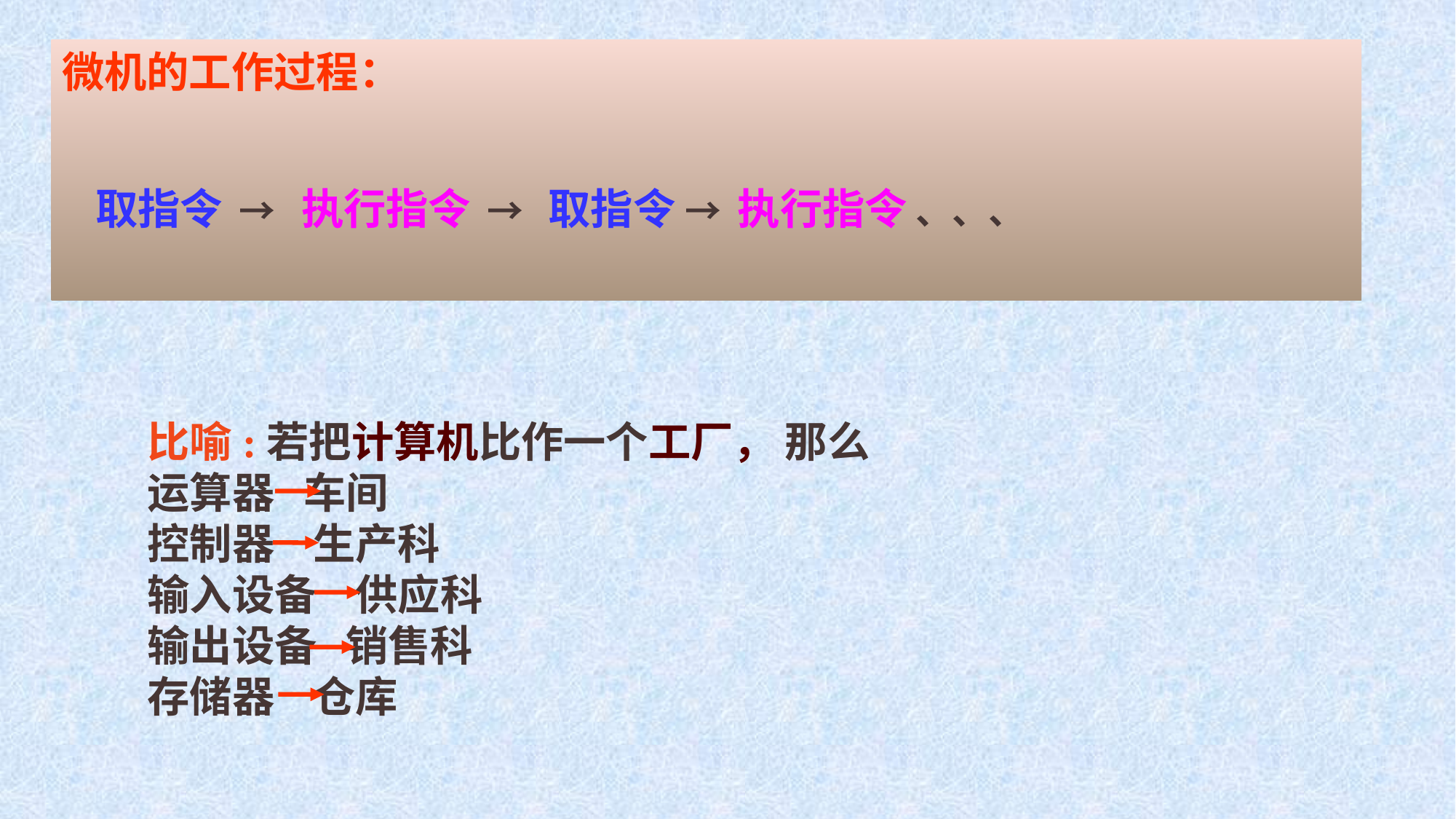

微机的工作过程：

   取指令  →   执行指令  →   取指令 →  执行指令 、、、

比喻:若把计算机比作一个工厂， 那么
运算器   车间
控制器    生产科
输入设备    供应科
输出设备   销售科
存储器    仓库